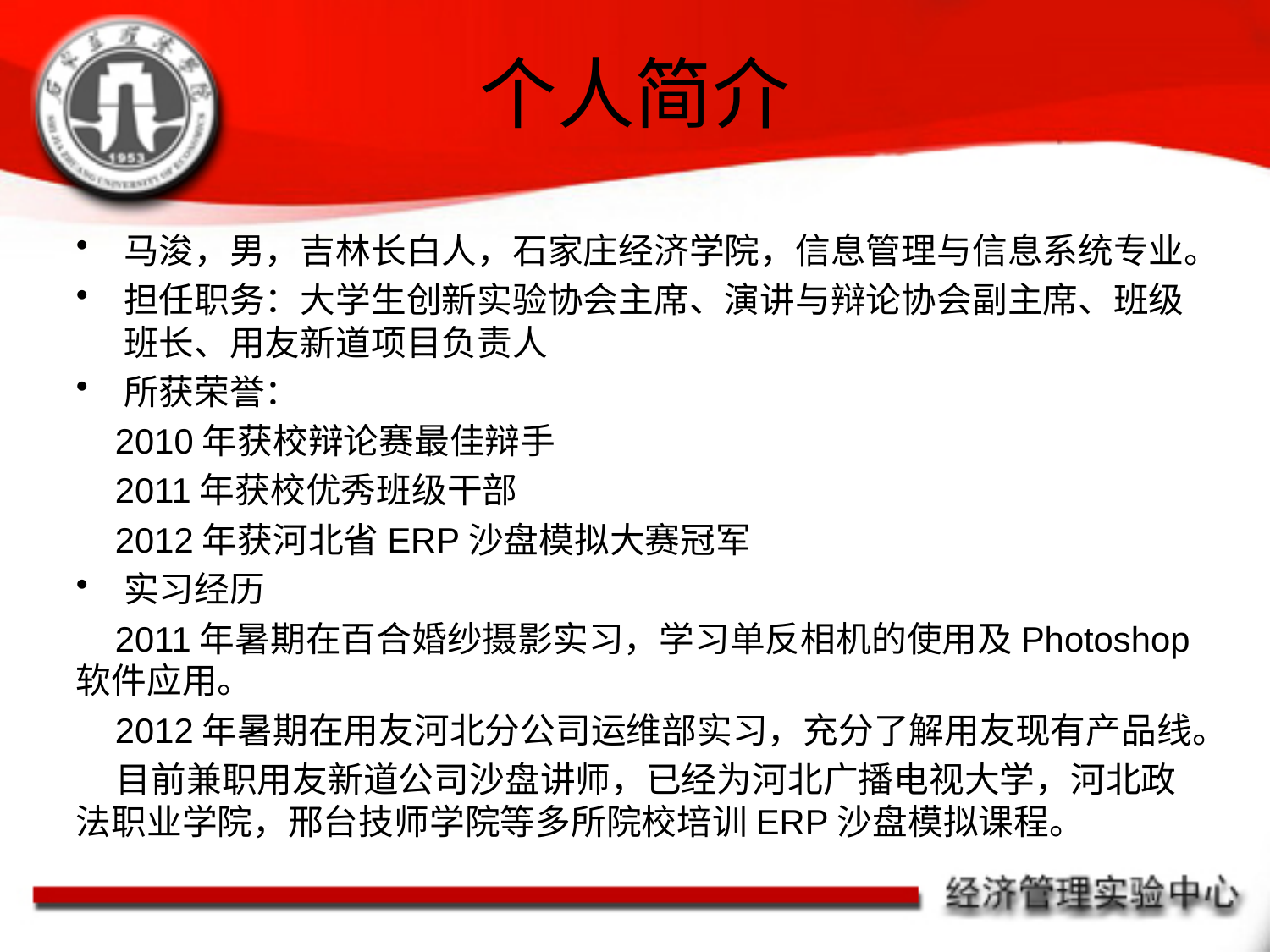

# 个人简介
马浚，男，吉林长白人，石家庄经济学院，信息管理与信息系统专业。
担任职务：大学生创新实验协会主席、演讲与辩论协会副主席、班级班长、用友新道项目负责人
所获荣誉：
    2010年获校辩论赛最佳辩手
    2011年获校优秀班级干部
    2012年获河北省ERP沙盘模拟大赛冠军
实习经历
    2011年暑期在百合婚纱摄影实习，学习单反相机的使用及Photoshop软件应用。
    2012年暑期在用友河北分公司运维部实习，充分了解用友现有产品线。
    目前兼职用友新道公司沙盘讲师，已经为河北广播电视大学，河北政法职业学院，邢台技师学院等多所院校培训ERP沙盘模拟课程。